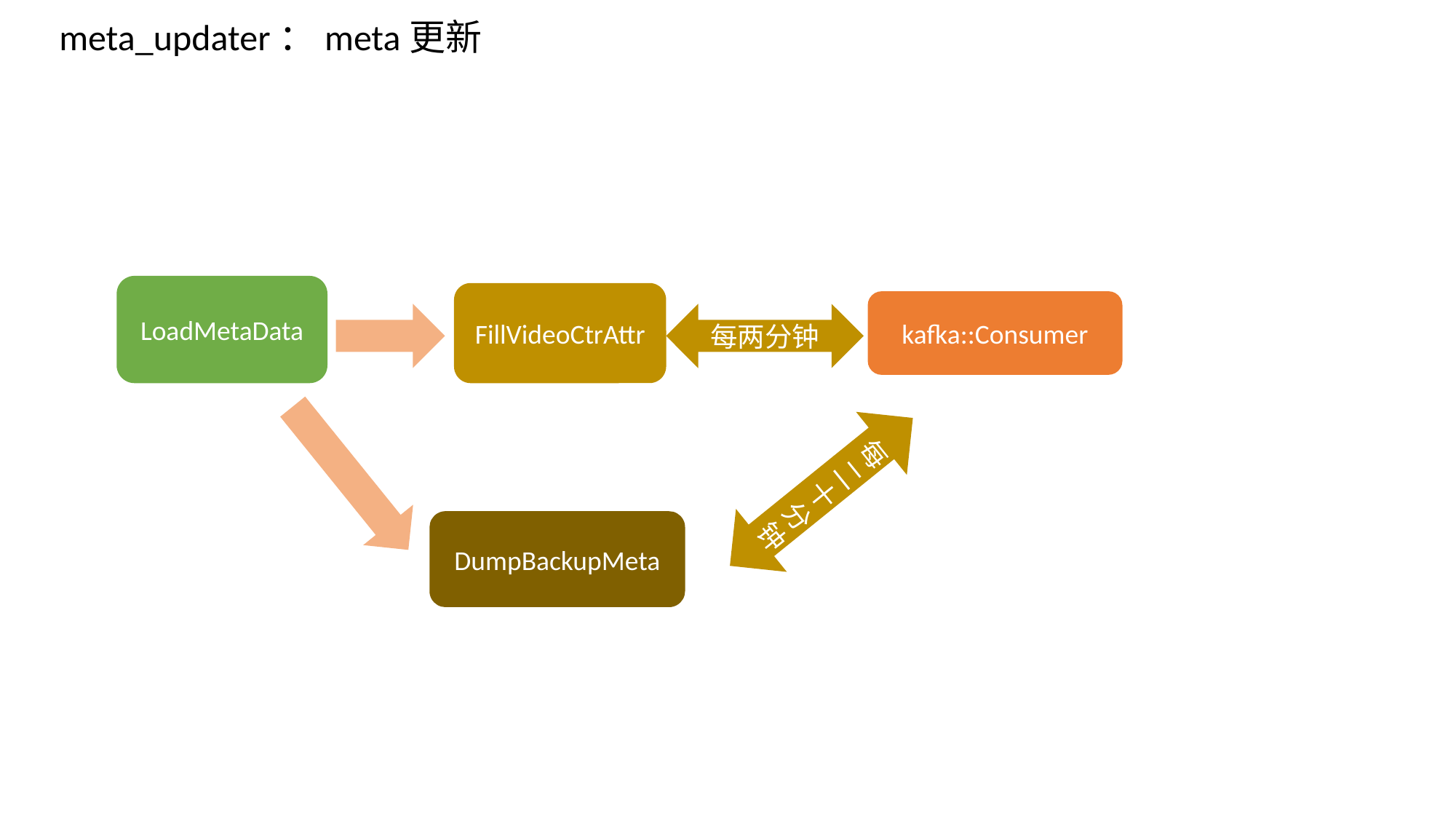

meta_updater：meta更新
LoadMetaData
FillVideoCtrAttr
kafka::Consumer

每两分钟
每二十分钟

DumpBackupMeta